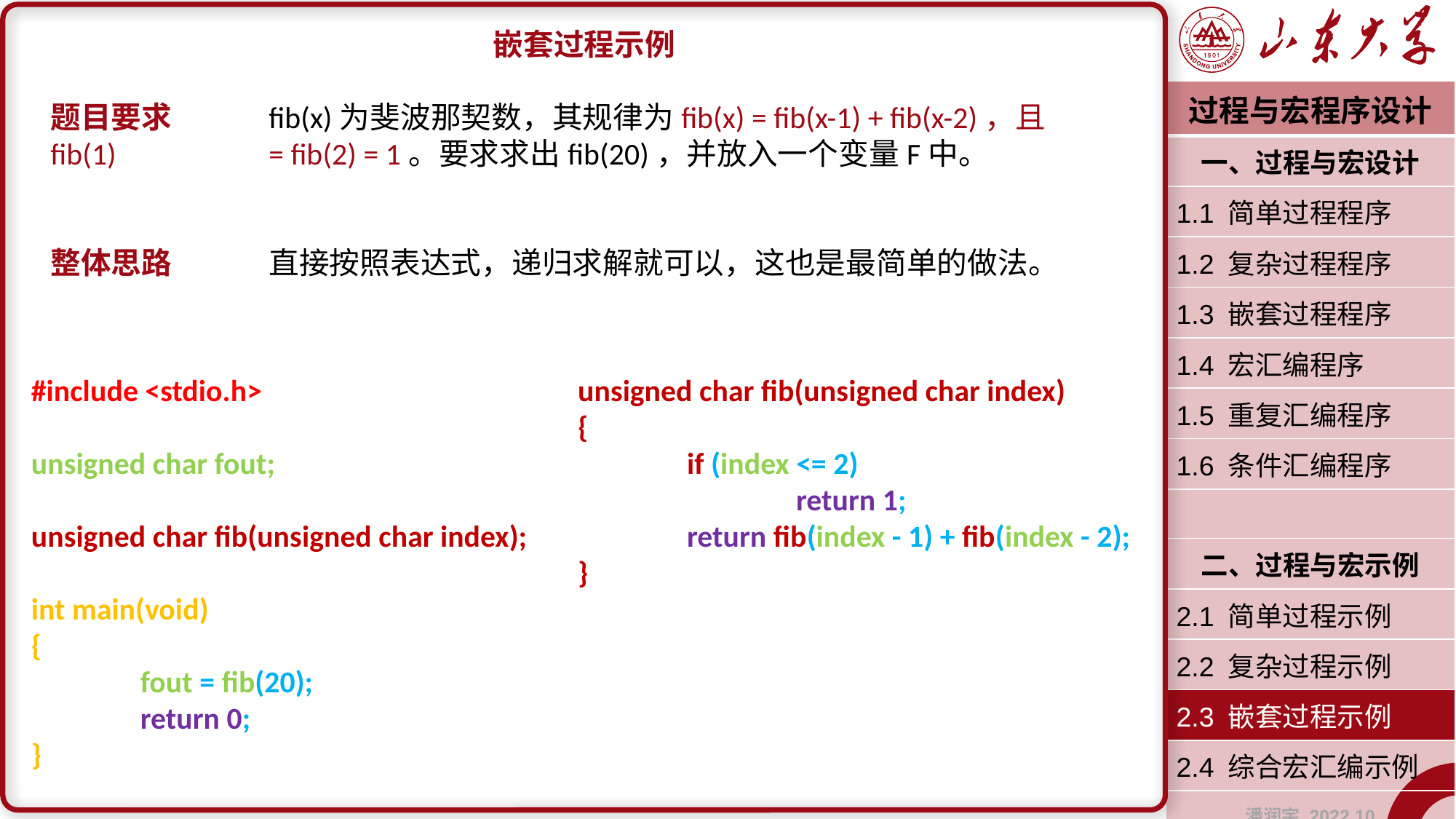

嵌套过程示例

题目要求	fib(x)为斐波那契数，其规律为fib(x) = fib(x-1) + fib(x-2)，且fib(1) 		= fib(2) = 1。要求求出fib(20)，并放入一个变量F中。

整体思路	直接按照表达式，递归求解就可以，这也是最简单的做法。
| 过程与宏程序设计 |
| --- |
| 一、过程与宏设计 |
| 1.1 简单过程程序 |
| 1.2 复杂过程程序 |
| 1.3 嵌套过程程序 |
| 1.4 宏汇编程序 |
| 1.5 重复汇编程序 |
| 1.6 条件汇编程序 |
|  |
| 二、过程与宏示例 |
| 2.1 简单过程示例 |
| 2.2 复杂过程示例 |
| 2.3 嵌套过程示例 |
| 2.4 综合宏汇编示例 |
| 潘润宇 2022.10 |
#include <stdio.h>

unsigned char fout;

unsigned char fib(unsigned char index);

int main(void)
{
	fout = fib(20);
	return 0;
}
unsigned char fib(unsigned char index)
{
	if (index <= 2)
		return 1;
	return fib(index - 1) + fib(index - 2);
}